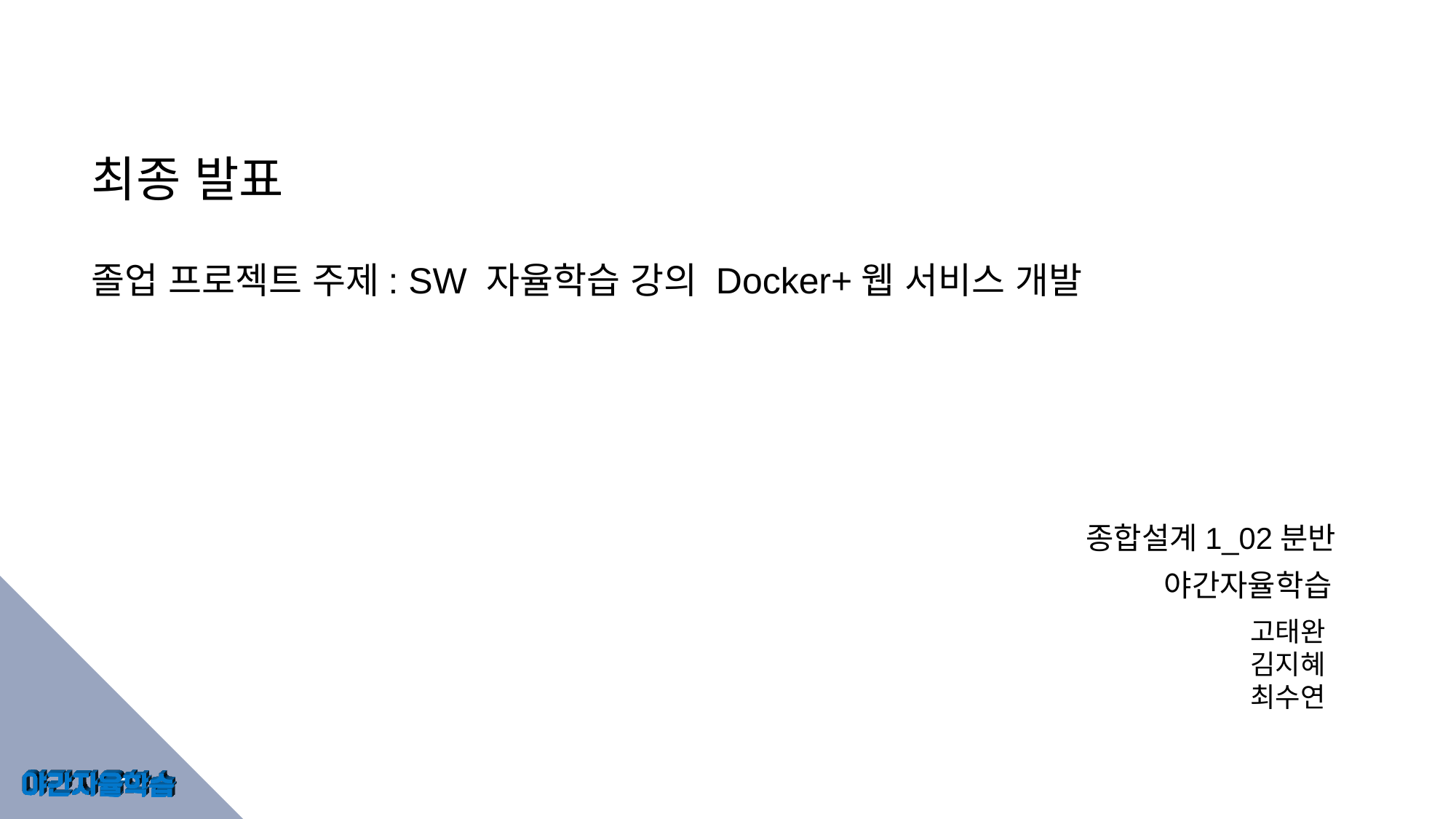

최종 발표

졸업 프로젝트 주제: SW 자율학습 강의 Docker+웹 서비스 개발
종합설계1_02분반
야간자율학습
고태완
김지혜
최수연